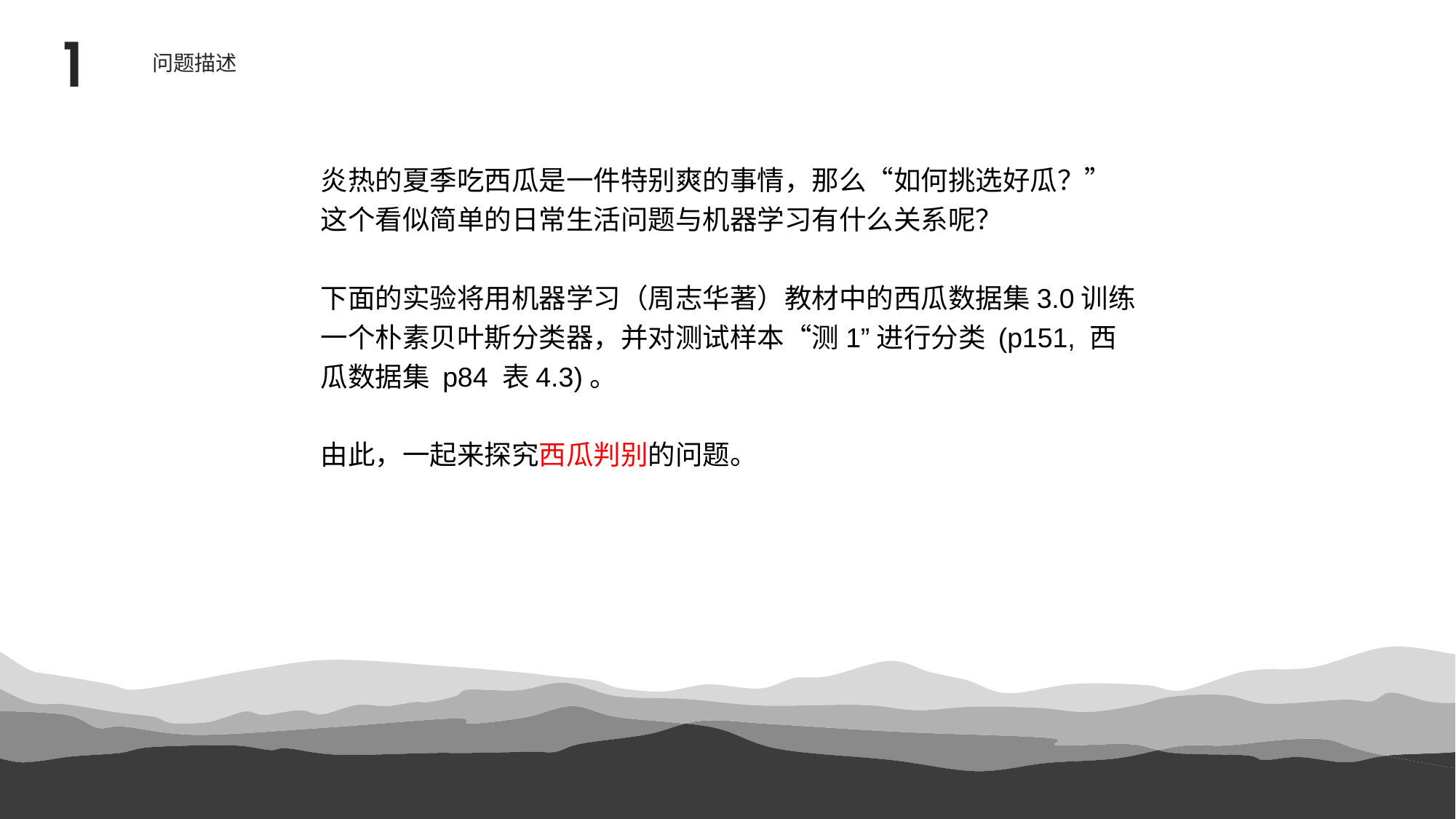

1
问题描述
炎热的夏季吃西瓜是一件特别爽的事情，那么“如何挑选好瓜？”这个看似简单的日常生活问题与机器学习有什么关系呢？

下面的实验将用机器学习（周志华著）教材中的西瓜数据集3.0训练一个朴素贝叶斯分类器，并对测试样本“测1”进行分类 (p151, 西瓜数据集 p84 表4.3)。

由此，一起来探究西瓜判别的问题。